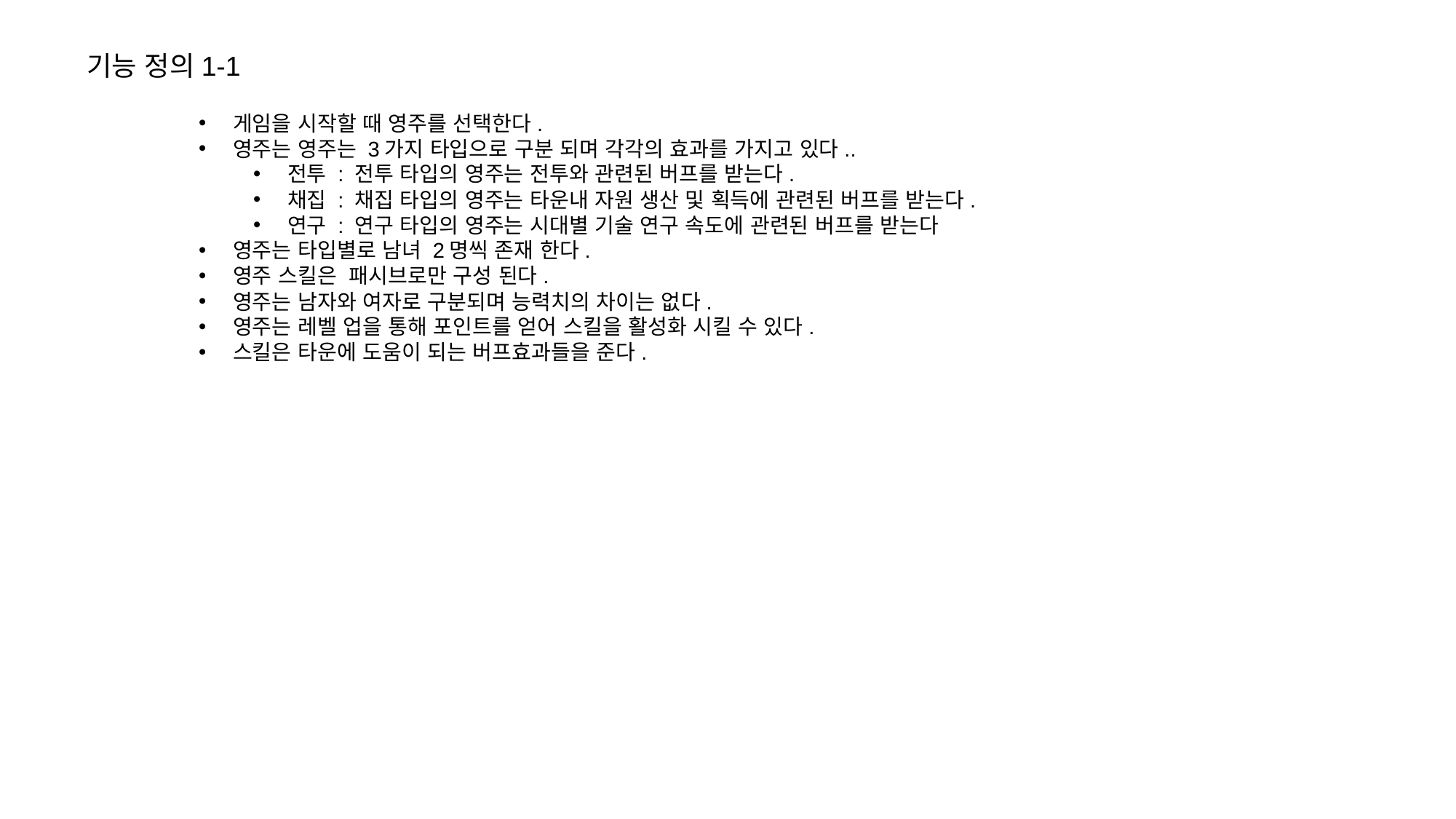

기능 정의1-1
게임을 시작할 때 영주를 선택한다.
영주는 영주는 3가지 타입으로 구분 되며 각각의 효과를 가지고 있다..
전투 : 전투 타입의 영주는 전투와 관련된 버프를 받는다.
채집 : 채집 타입의 영주는 타운내 자원 생산 및 획득에 관련된 버프를 받는다.
연구 : 연구 타입의 영주는 시대별 기술 연구 속도에 관련된 버프를 받는다
영주는 타입별로 남녀 2명씩 존재 한다.
영주 스킬은  패시브로만 구성 된다.
영주는 남자와 여자로 구분되며 능력치의 차이는 없다.
영주는 레벨 업을 통해 포인트를 얻어 스킬을 활성화 시킬 수 있다.
스킬은 타운에 도움이 되는 버프효과들을 준다.